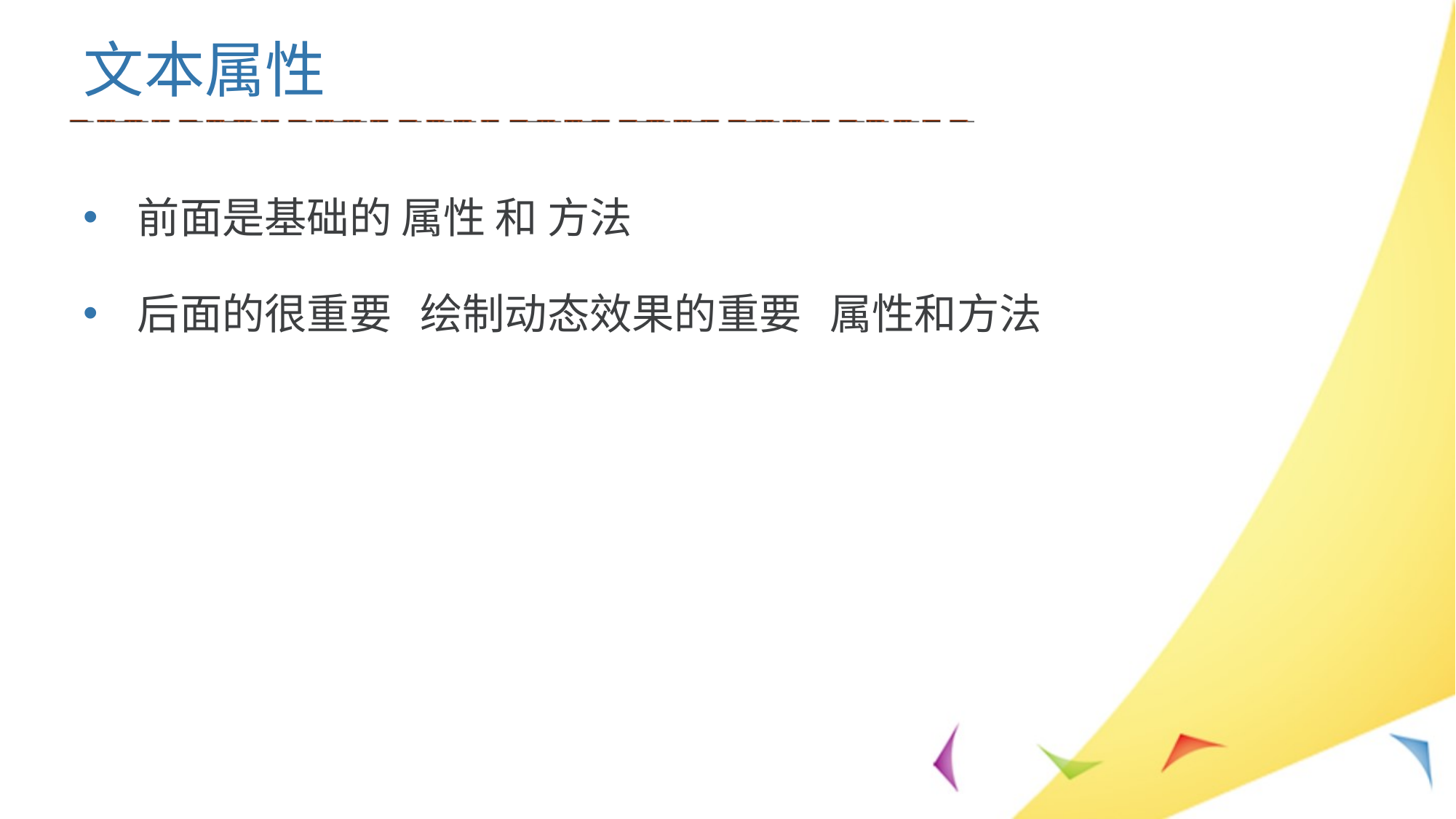

# 文本属性
 前面是基础的 属性 和 方法
 后面的很重要   绘制动态效果的重要   属性和方法